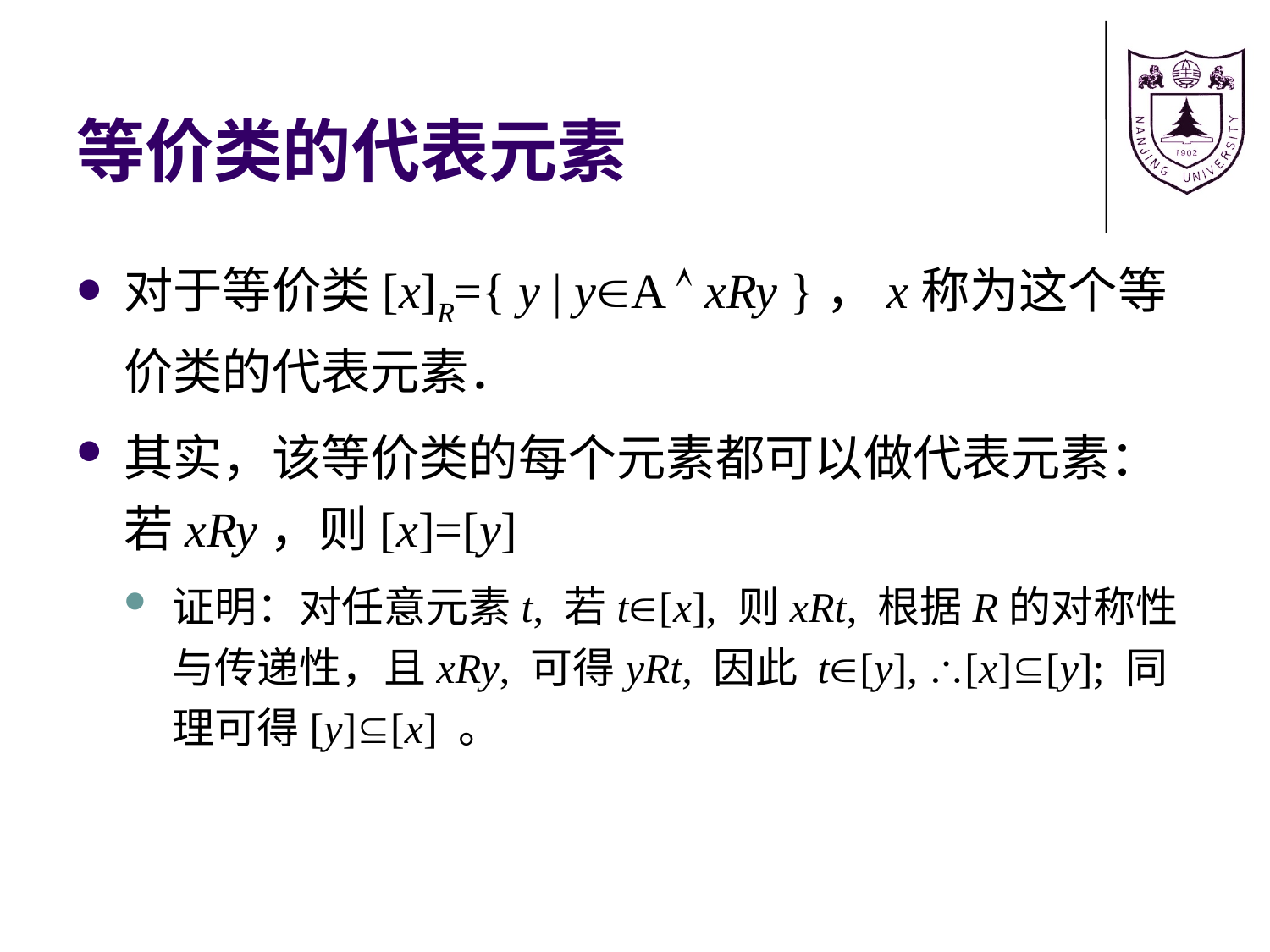

# 等价类的代表元素
对于等价类[x]R={ y | y∈A ∧ xRy }，x称为这个等价类的代表元素．
其实，该等价类的每个元素都可以做代表元素：若xRy，则[x]=[y]
证明：对任意元素t, 若t∈[x], 则xRt, 根据R的对称性与传递性，且xRy, 可得yRt, 因此 t∈[y], ∴[x]⊆[y]; 同理可得[y]⊆[x] 。